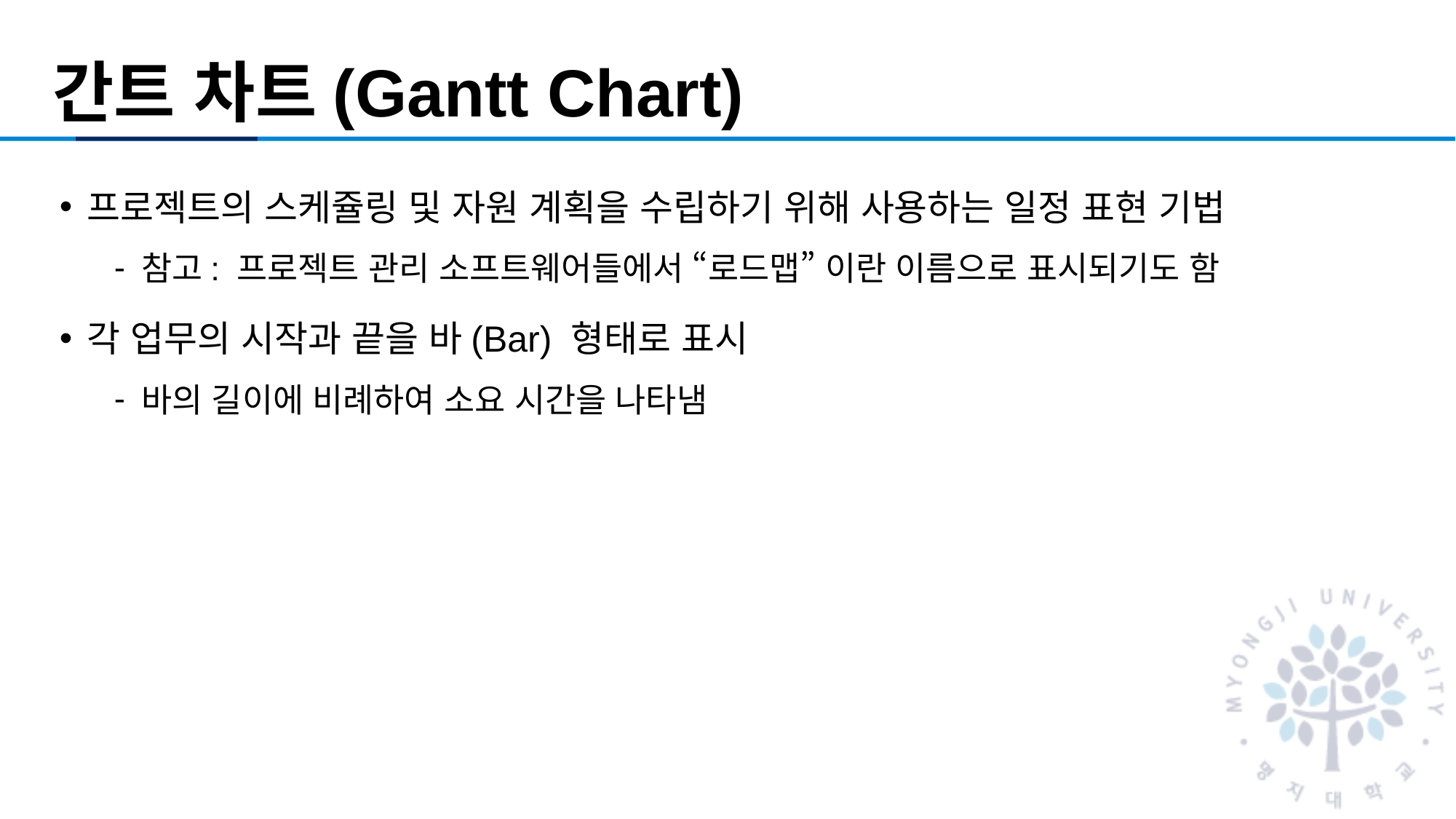

# 간트 차트(Gantt Chart)
프로젝트의 스케쥴링 및 자원 계획을 수립하기 위해 사용하는 일정 표현 기법
참고: 프로젝트 관리 소프트웨어들에서 “로드맵” 이란 이름으로 표시되기도 함
각 업무의 시작과 끝을 바(Bar) 형태로 표시
바의 길이에 비례하여 소요 시간을 나타냄